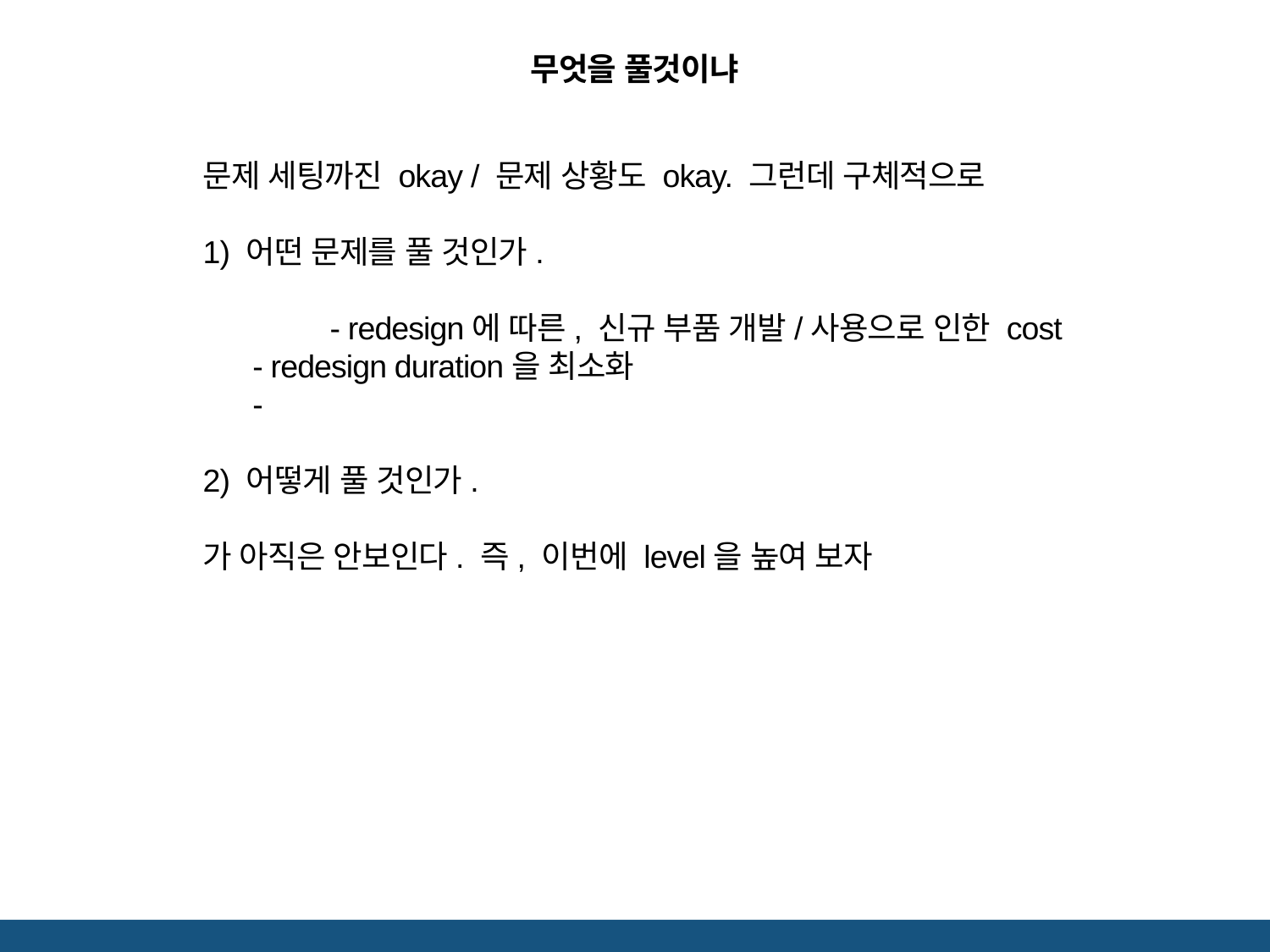

무엇을 풀것이냐
문제 세팅까진 okay / 문제 상황도 okay. 그런데 구체적으로
1) 어떤 문제를 풀 것인가.

	- redesign에 따른, 신규 부품 개발/사용으로 인한 cost
      - redesign duration을 최소화
      -
2) 어떻게 풀 것인가.
가 아직은 안보인다. 즉, 이번에 level을 높여 보자